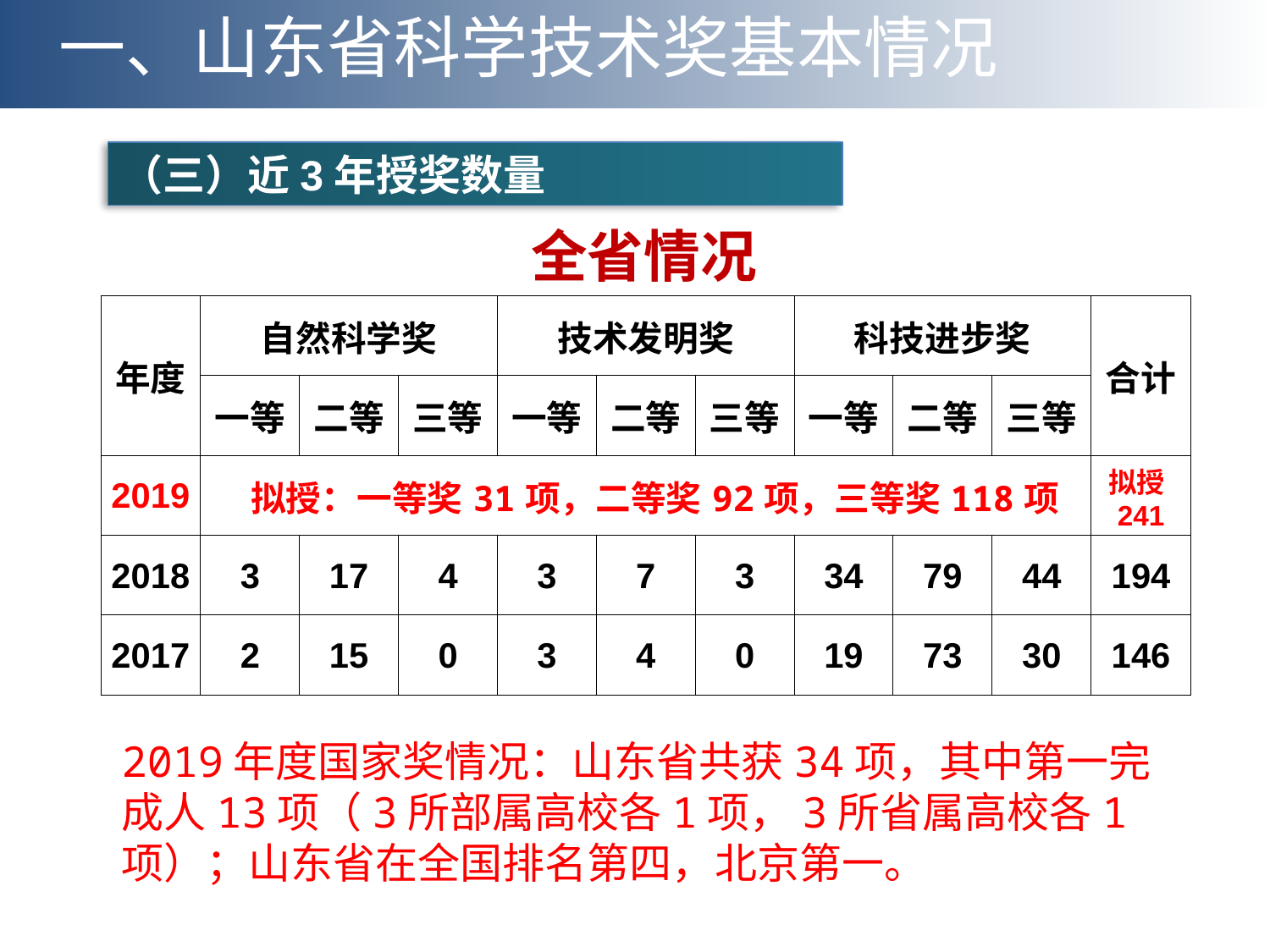

一、山东省科学技术奖基本情况
（三）近3年授奖数量
全省情况
| 年度 | 自然科学奖 |  |  | 技术发明奖 |  |  | 科技进步奖 |  |  | 合计 |
| --- | --- | --- | --- | --- | --- | --- | --- | --- | --- | --- |
|  | 一等 | 二等 | 三等 | 一等 | 二等 | 三等 | 一等 | 二等 | 三等 |  |
| 2019 | 拟授：一等奖31项，二等奖92项，三等奖118项 |  |  |  |  |  |  |  |  | 拟授241 |
| 2018 | 3 | 17 | 4 | 3 | 7 | 3 | 34 | 79 | 44 | 194 |
| 2017 | 2 | 15 | 0 | 3 | 4 | 0 | 19 | 73 | 30 | 146 |
2019年度国家奖情况：山东省共获34项，其中第一完成人13项（3所部属高校各1项，3所省属高校各1项）；山东省在全国排名第四，北京第一。